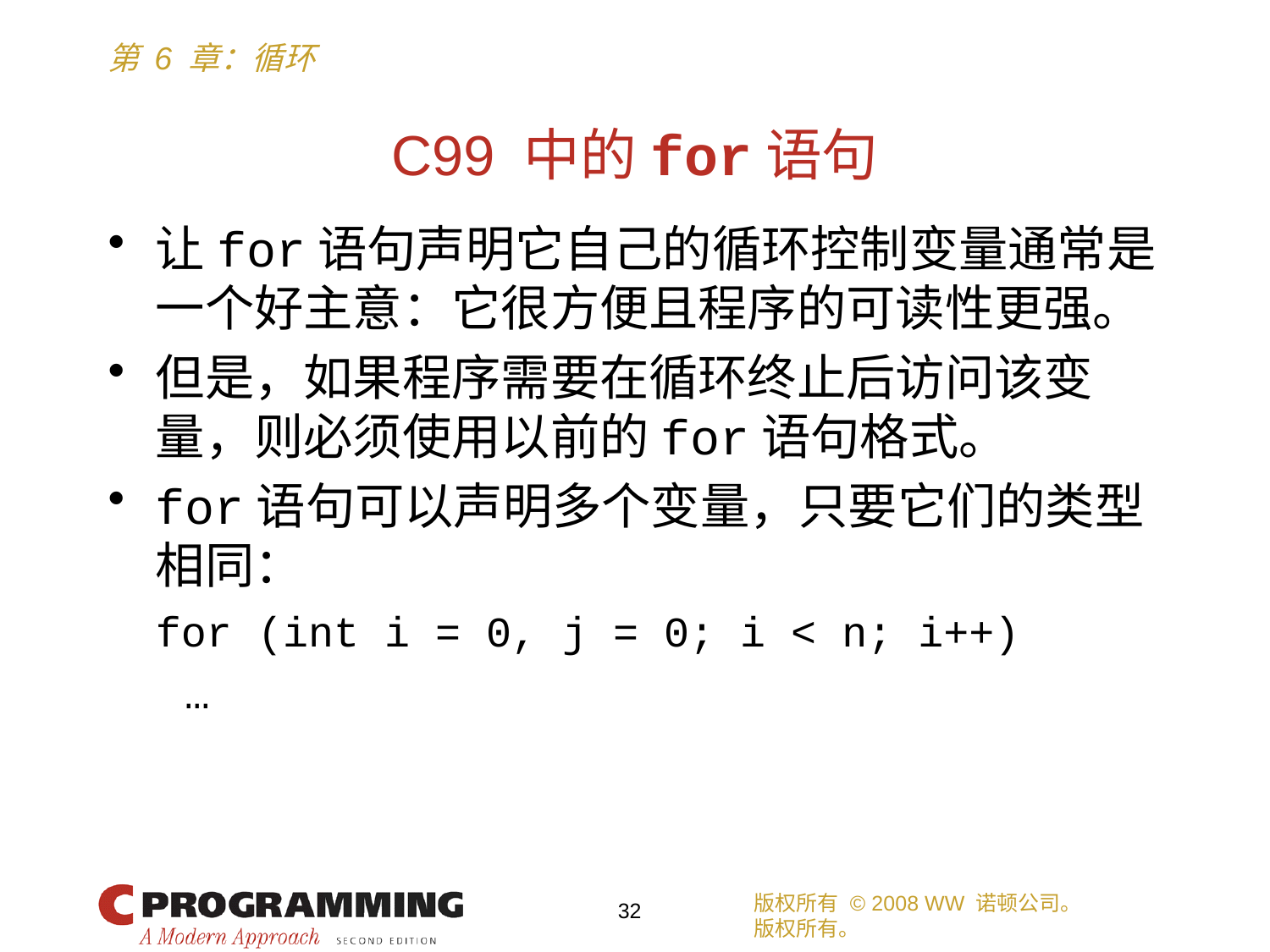

# C99 中的for语句
让for语句声明它自己的循环控制变量通常是一个好主意：它很方便且程序的可读性更强。
但是，如果程序需要在循环终止后访问该变量，则必须使用以前的for语句格式。
for语句可以声明多个变量，只要它们的类型相同：
	for (int i = 0, j = 0; i < n; i++)
   …
版权所有 © 2008 WW 诺顿公司。
版权所有。
32